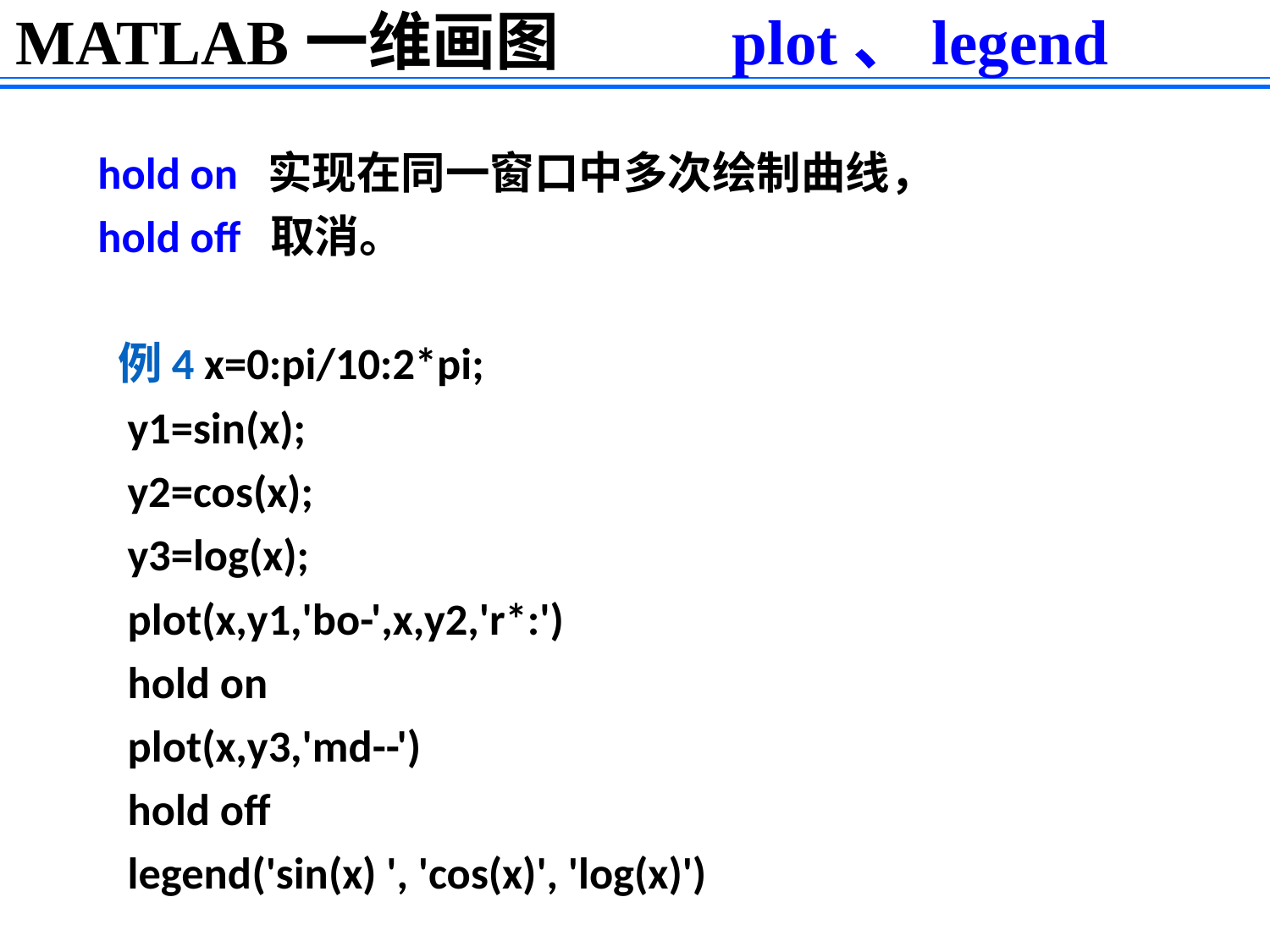

MATLAB一维画图           plot、legend

  hold on  实现在同一窗口中多次绘制曲线，
  hold off  取消。

   例4 x=0:pi/10:2*pi;
     y1=sin(x);
     y2=cos(x);
     y3=log(x);
     plot(x,y1,'bo-',x,y2,'r*:')
     hold on
     plot(x,y3,'md--')
     hold off
     legend('sin(x) ', 'cos(x)', 'log(x)')